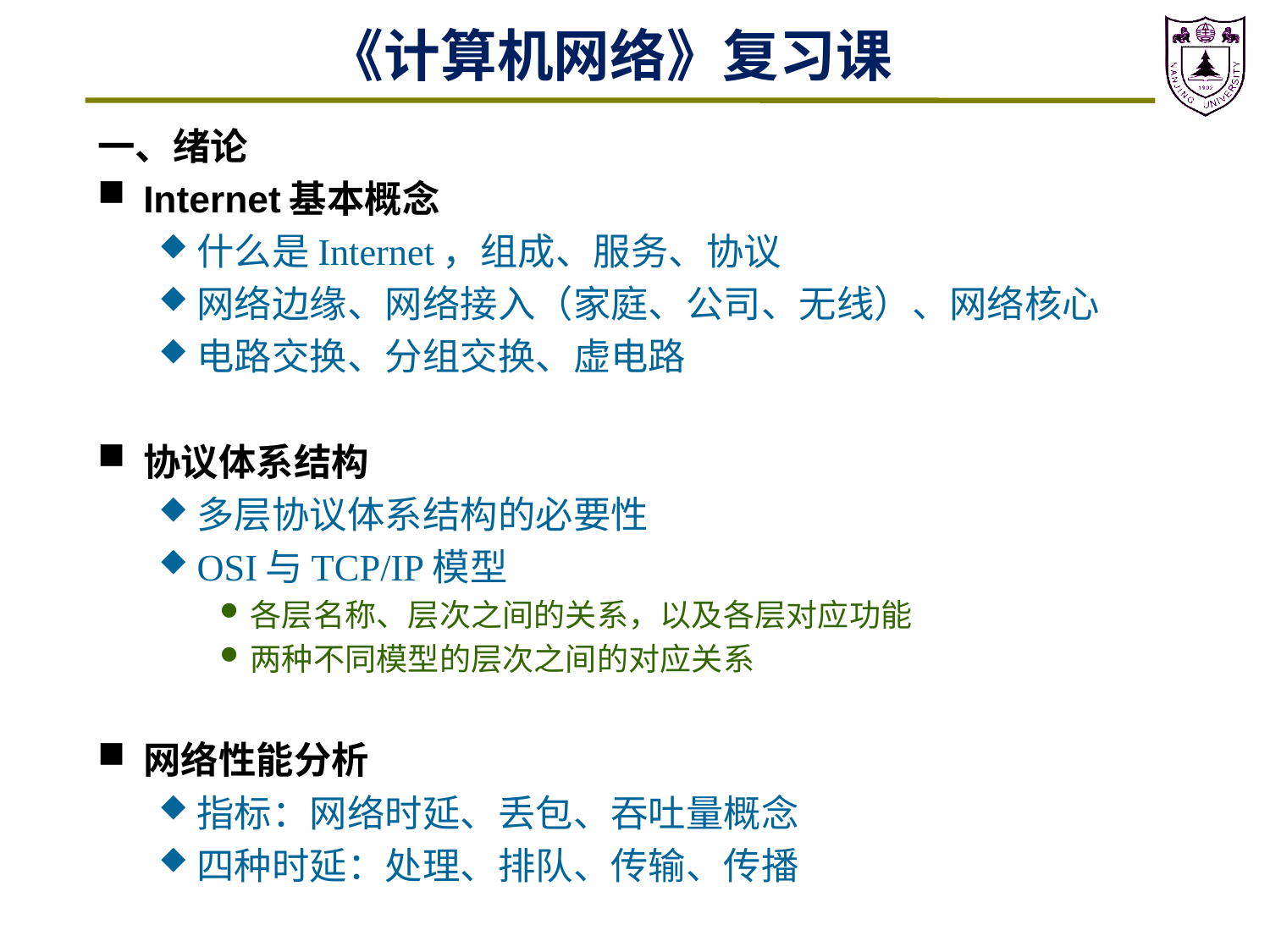

# 《计算机网络》复习课
一、绪论
Internet基本概念
什么是Internet，组成、服务、协议
网络边缘、网络接入（家庭、公司、无线）、网络核心
电路交换、分组交换、虚电路

协议体系结构
多层协议体系结构的必要性
OSI与TCP/IP模型
各层名称、层次之间的关系，以及各层对应功能
两种不同模型的层次之间的对应关系

网络性能分析
指标：网络时延、丢包、吞吐量概念
四种时延：处理、排队、传输、传播